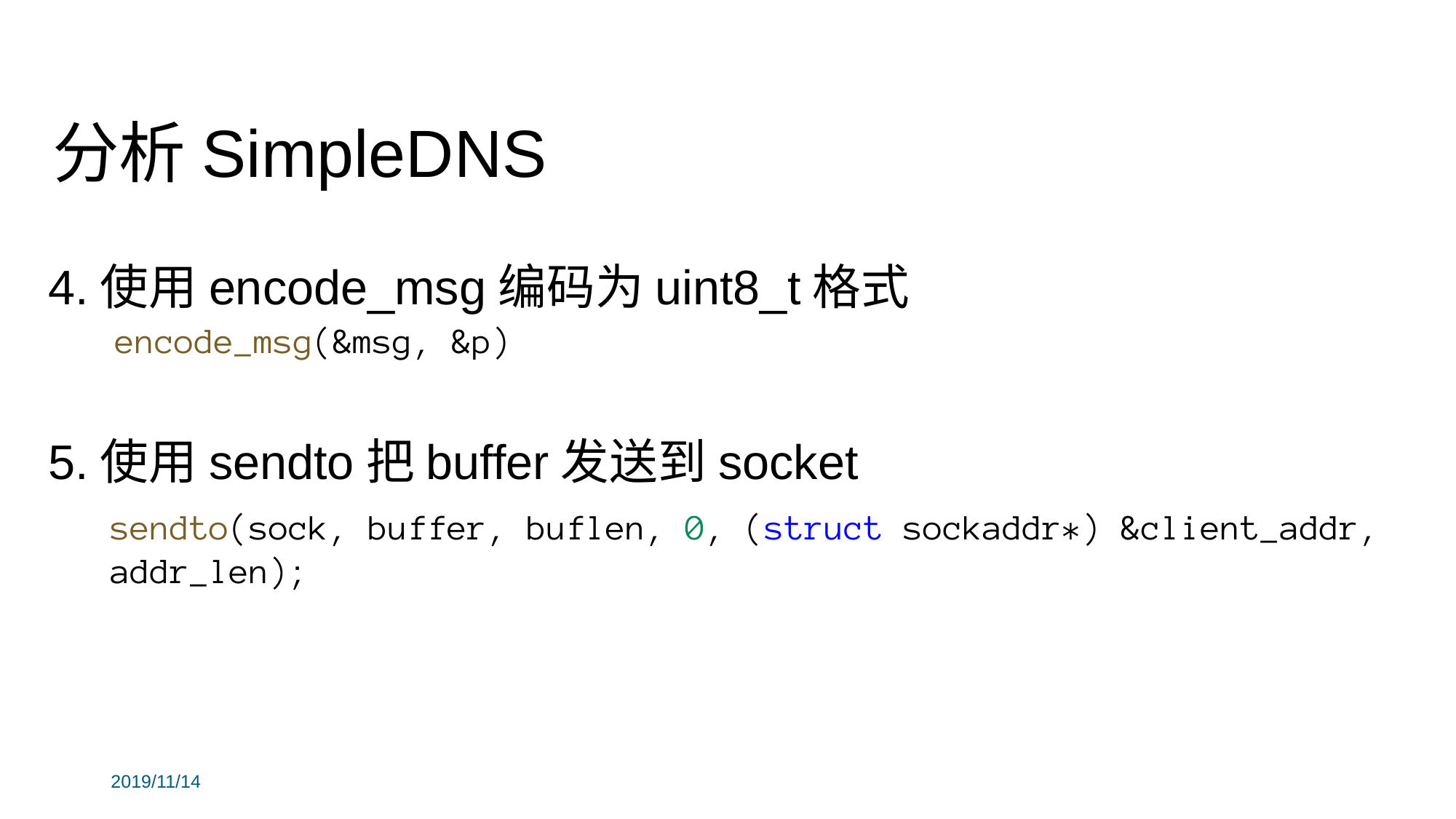

# 分析SimpleDNS
4.使用encode_msg编码为uint8_t格式

5.使用sendto把buffer发送到socket

encode_msg(&msg, &p)
sendto(sock, buffer, buflen, 0, (struct sockaddr*) &client_addr, addr_len);
2019/11/14